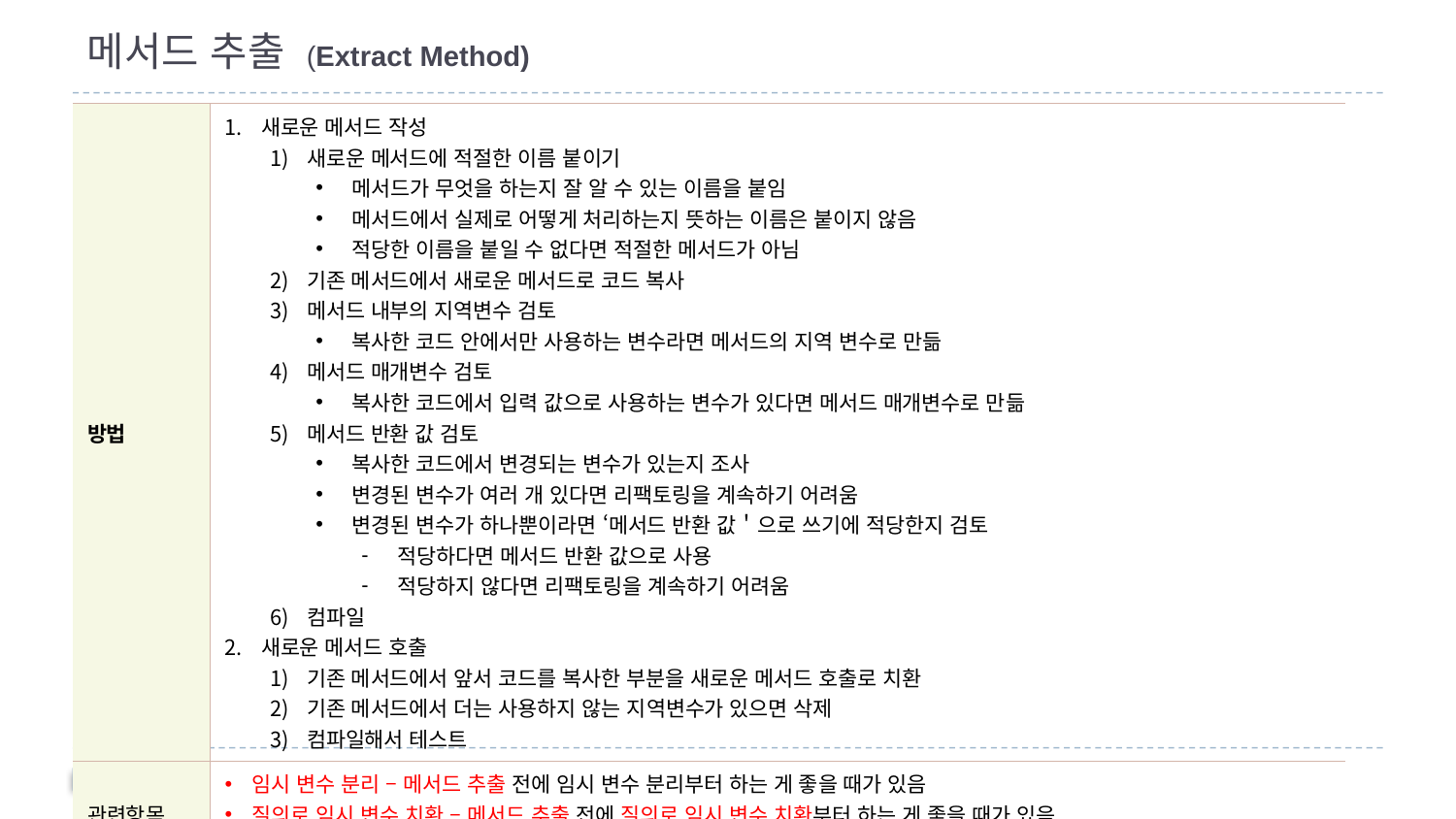

# 메서드 추출 (Extract Method)
| 방법 | 새로운 메서드 작성 새로운 메서드에 적절한 이름 붙이기 메서드가 무엇을 하는지 잘 알 수 있는 이름을 붙임 메서드에서 실제로 어떻게 처리하는지 뜻하는 이름은 붙이지 않음 적당한 이름을 붙일 수 없다면 적절한 메서드가 아님 기존 메서드에서 새로운 메서드로 코드 복사 메서드 내부의 지역변수 검토 복사한 코드 안에서만 사용하는 변수라면 메서드의 지역 변수로 만듦 메서드 매개변수 검토 복사한 코드에서 입력 값으로 사용하는 변수가 있다면 메서드 매개변수로 만듦 메서드 반환 값 검토 복사한 코드에서 변경되는 변수가 있는지 조사 변경된 변수가 여러 개 있다면 리팩토링을 계속하기 어려움 변경된 변수가 하나뿐이라면 ‘메서드 반환 값＇으로 쓰기에 적당한지 검토 적당하다면 메서드 반환 값으로 사용 적당하지 않다면 리팩토링을 계속하기 어려움 컴파일 새로운 메서드 호출 기존 메서드에서 앞서 코드를 복사한 부분을 새로운 메서드 호출로 치환 기존 메서드에서 더는 사용하지 않는 지역변수가 있으면 삭제 컴파일해서 테스트 |
| --- | --- |
| 관련항목 | 임시 변수 분리 – 메서드 추출 전에 임시 변수 분리부터 하는 게 좋을 때가 있음 질의로 임시 변수 치환 – 메서드 추출 전에 질의로 임시 변수 치환부터 하는 게 좋을 때가 있음 메서드 인라인 화 – 역 리팩토링 |
53